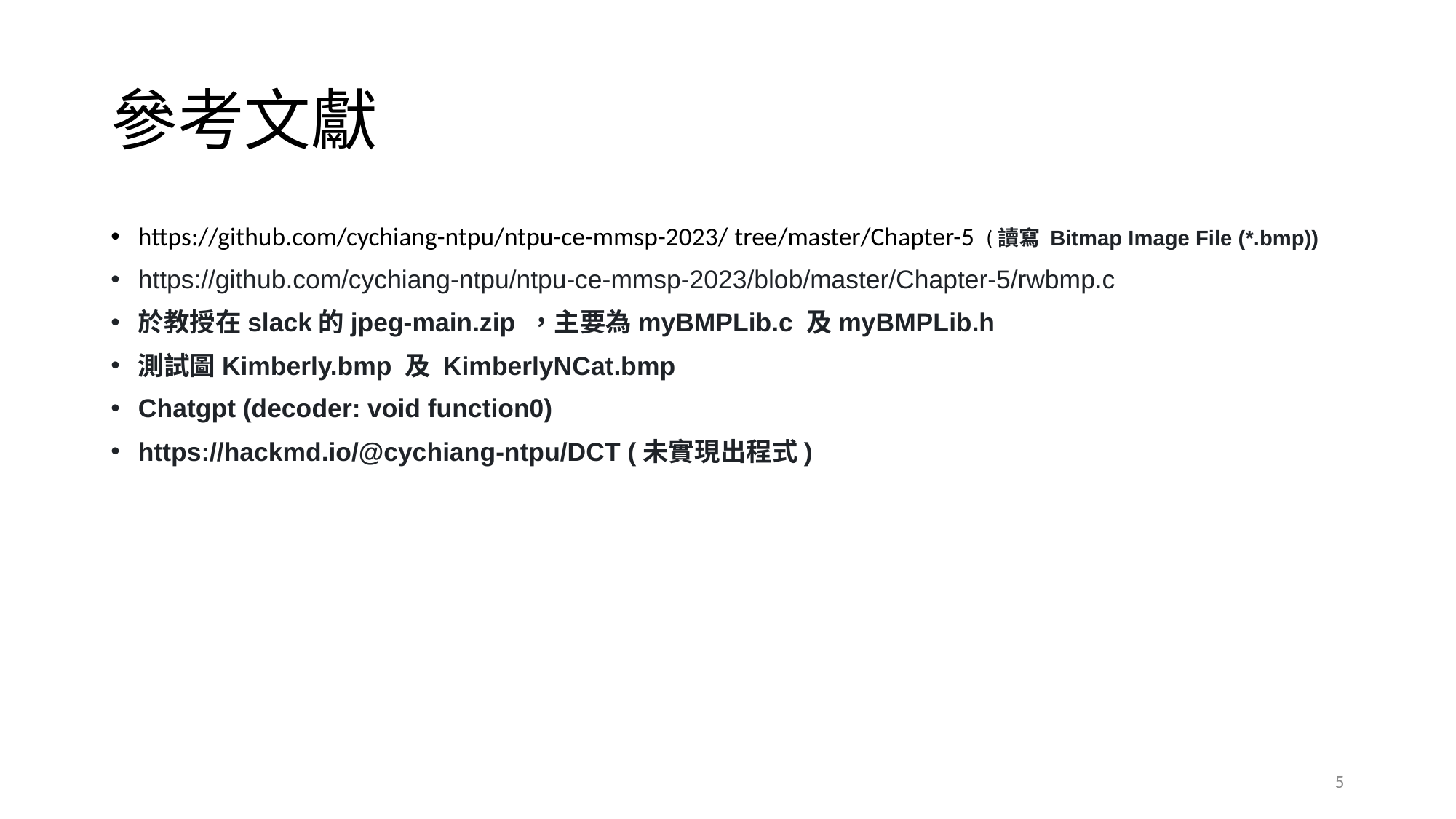

# 參考文獻
https://github.com/cychiang-ntpu/ntpu-ce-mmsp-2023/ tree/master/Chapter-5  (讀寫 Bitmap Image File (*.bmp))
https://github.com/cychiang-ntpu/ntpu-ce-mmsp-2023/blob/master/Chapter-5/rwbmp.c
於教授在slack的jpeg-main.zip ，主要為myBMPLib.c 及myBMPLib.h
測試圖Kimberly.bmp 及 KimberlyNCat.bmp
Chatgpt (decoder: void function0)
https://hackmd.io/@cychiang-ntpu/DCT (未實現出程式)

5